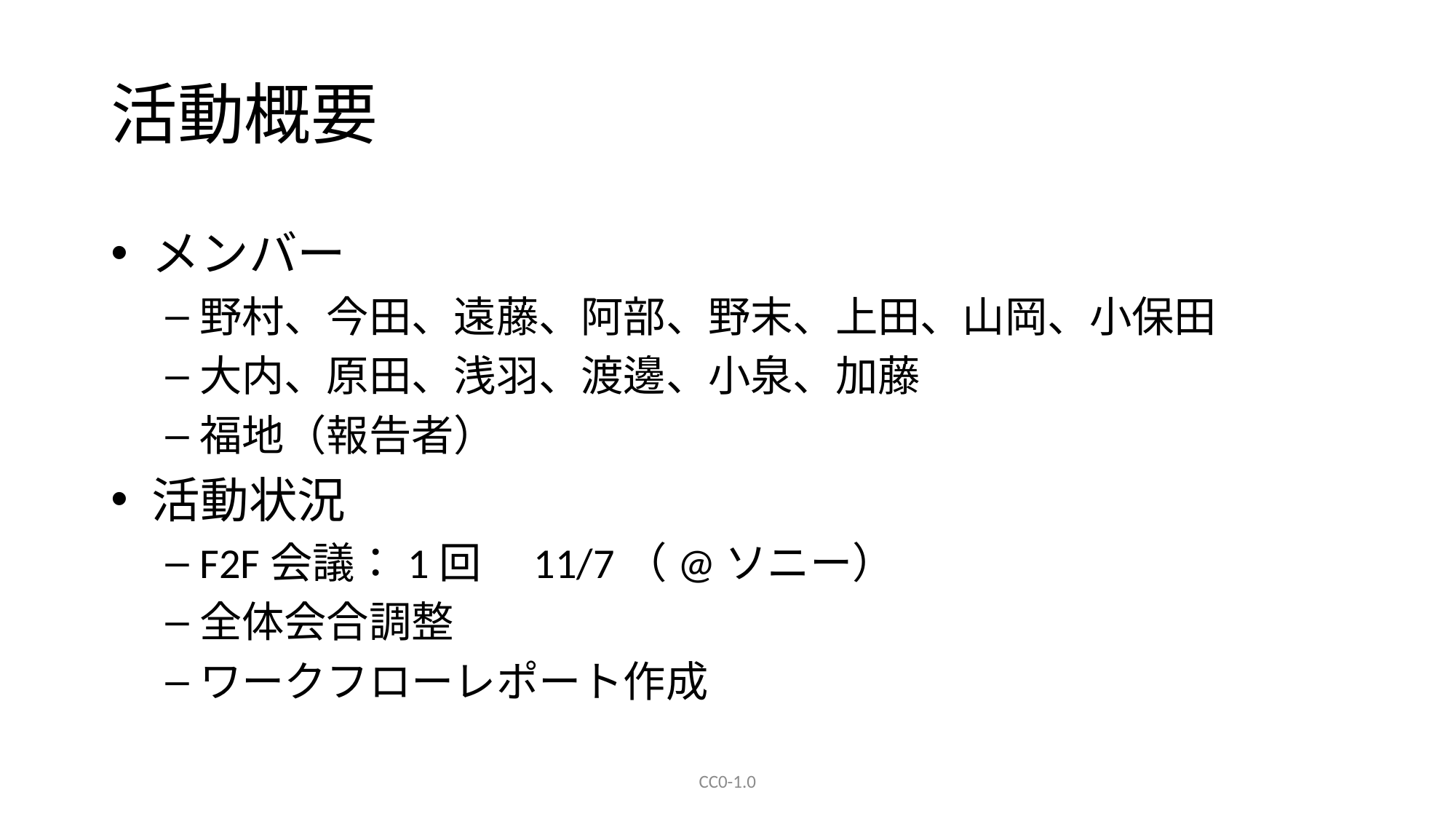

# 活動概要
メンバー
野村、今田、遠藤、阿部、野末、上田、山岡、小保田
大内、原田、浅羽、渡邊、小泉、加藤
福地（報告者）
活動状況
F2F会議：1回　11/7（@ソニー）
全体会合調整
ワークフローレポート作成

CC0-1.0